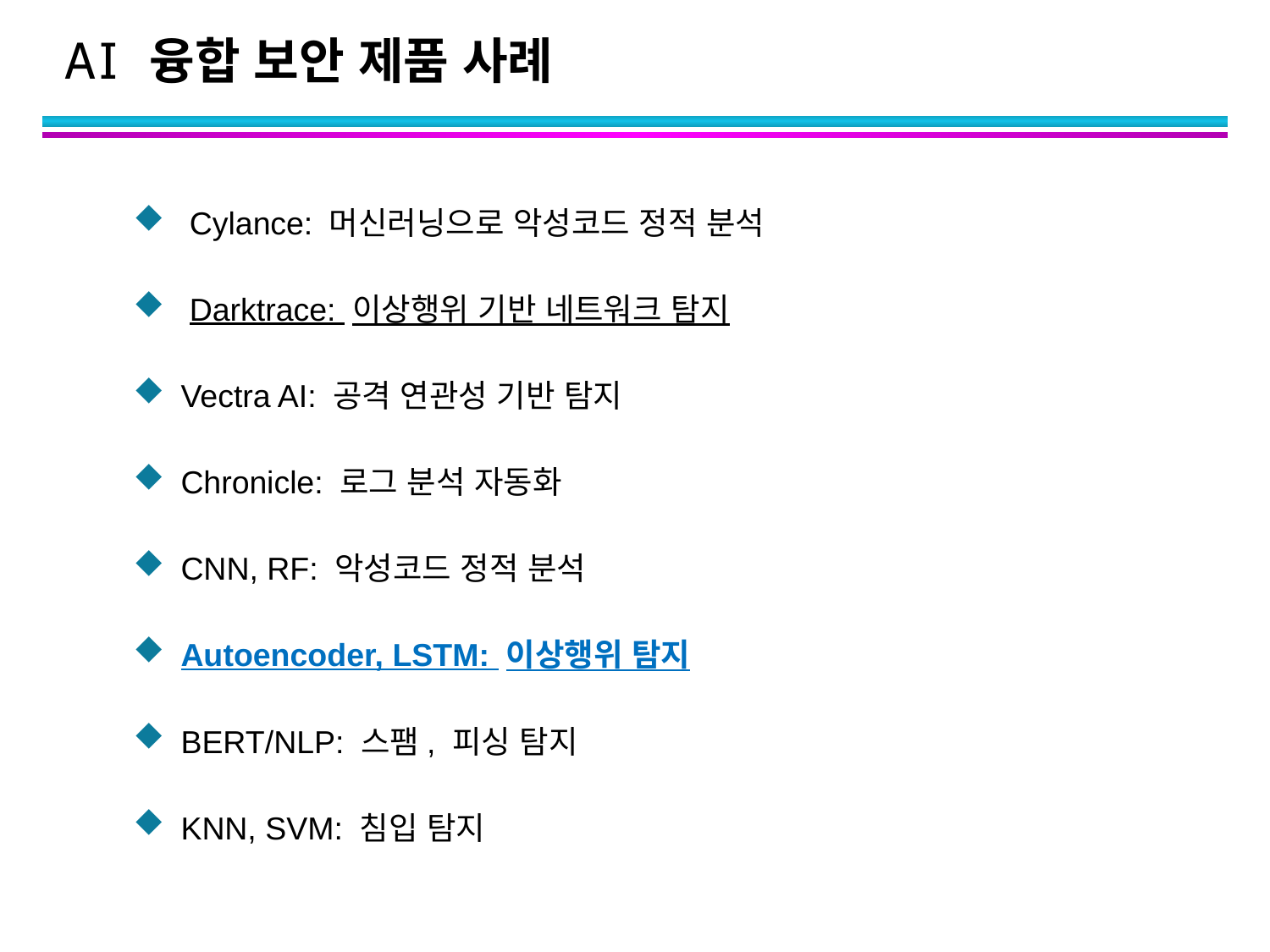

# AI 융합 보안 제품 사례
 Cylance: 머신러닝으로 악성코드 정적 분석
 Darktrace: 이상행위 기반 네트워크 탐지
Vectra AI: 공격 연관성 기반 탐지
Chronicle: 로그 분석 자동화
CNN, RF: 악성코드 정적 분석
Autoencoder, LSTM: 이상행위 탐지
BERT/NLP: 스팸, 피싱 탐지
KNN, SVM: 침입 탐지